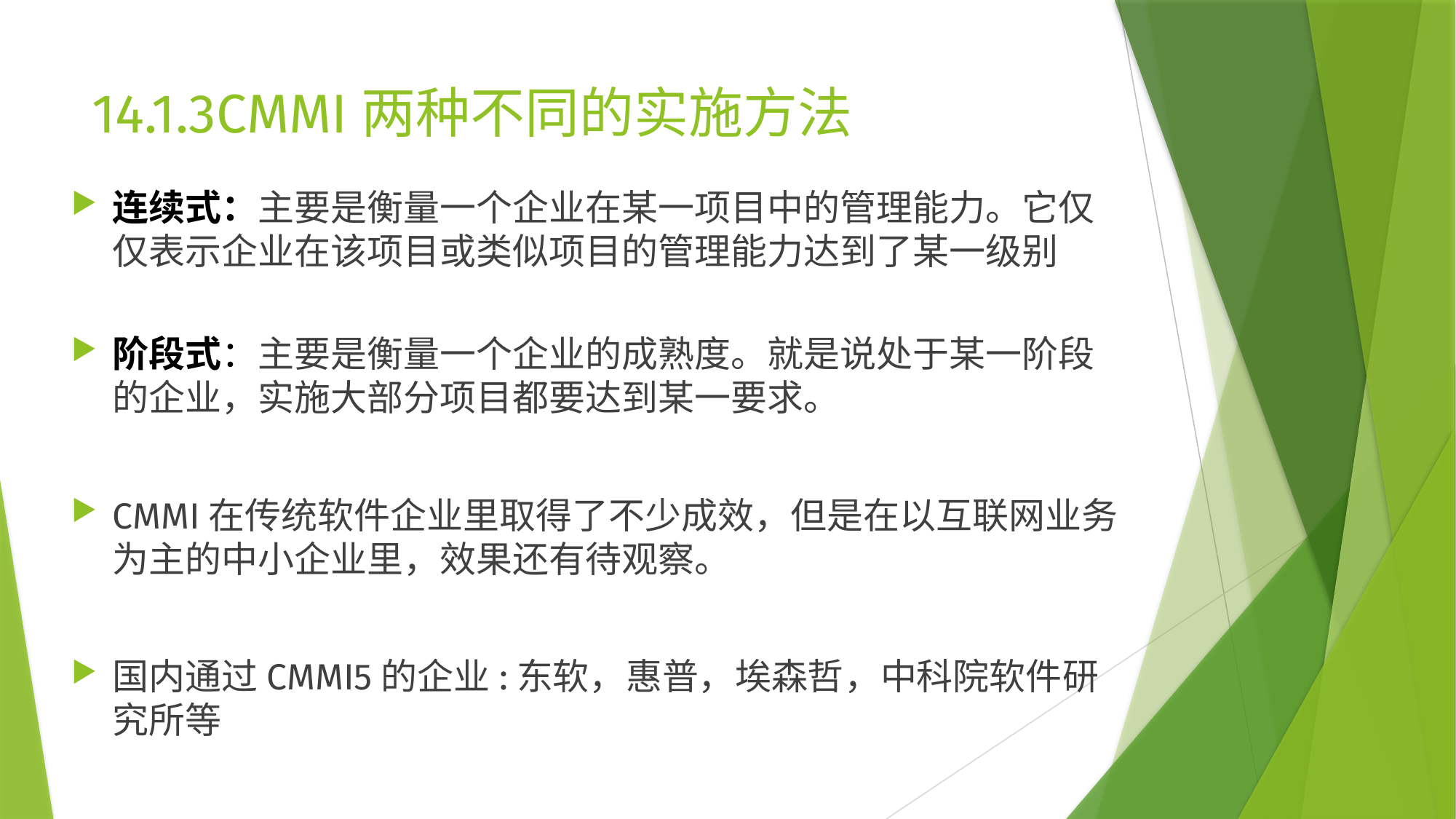

# 14.1.3CMMI两种不同的实施方法
连续式：主要是衡量一个企业在某一项目中的管理能力。它仅仅表示企业在该项目或类似项目的管理能力达到了某一级别
阶段式：主要是衡量一个企业的成熟度。就是说处于某一阶段的企业，实施大部分项目都要达到某一要求。

CMMI在传统软件企业里取得了不少成效，但是在以互联网业务为主的中小企业里，效果还有待观察。

国内通过CMMI5的企业:东软，惠普，埃森哲，中科院软件研究所等